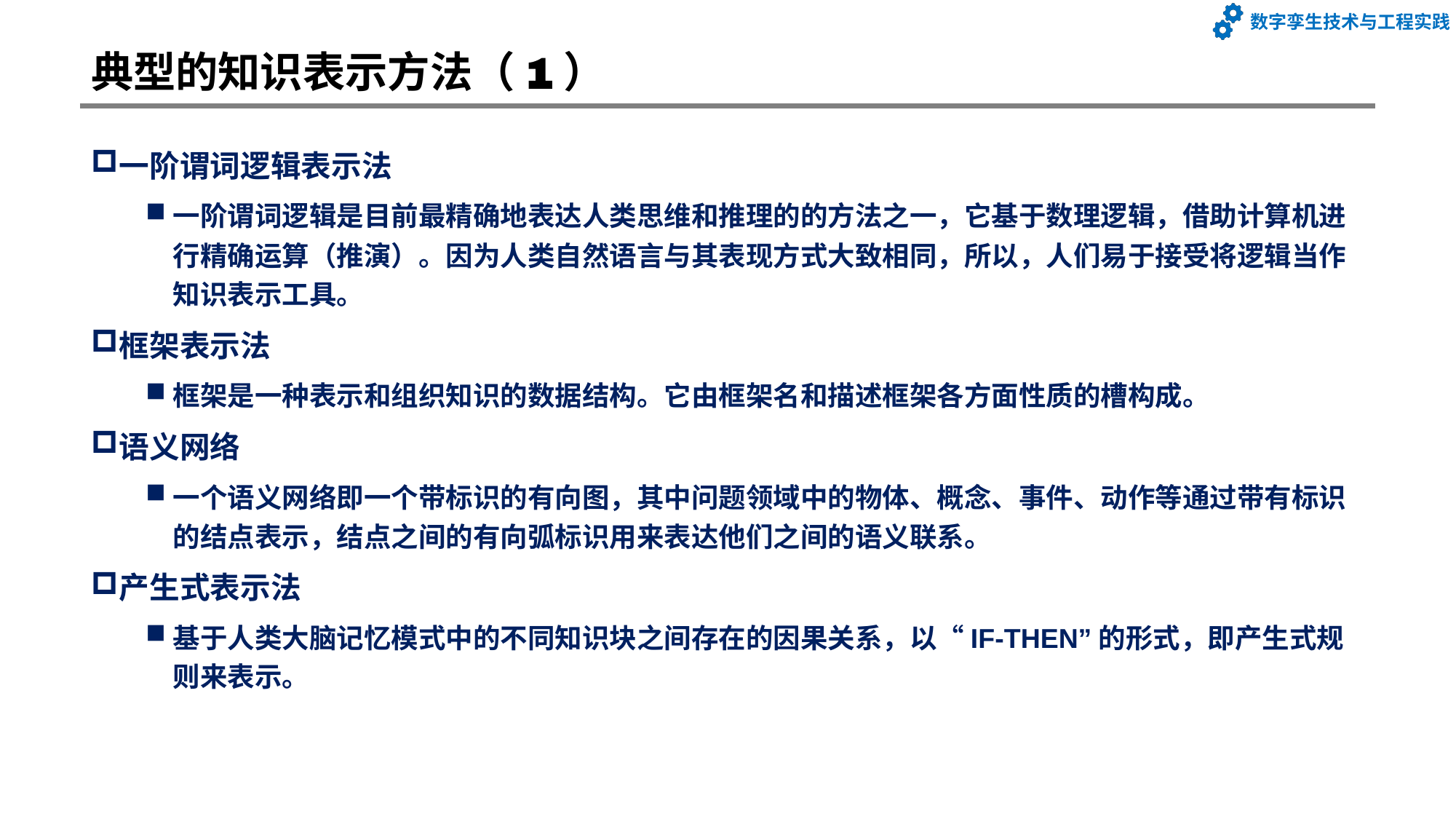

# 典型的知识表示方法（1）
一阶谓词逻辑表示法
一阶谓词逻辑是目前最精确地表达人类思维和推理的的方法之一，它基于数理逻辑，借助计算机进行精确运算（推演）。因为人类自然语言与其表现方式大致相同，所以，人们易于接受将逻辑当作知识表示工具。
框架表示法
框架是一种表示和组织知识的数据结构。它由框架名和描述框架各方面性质的槽构成。
语义网络
一个语义网络即一个带标识的有向图，其中问题领域中的物体、概念、事件、动作等通过带有标识的结点表示，结点之间的有向弧标识用来表达他们之间的语义联系。
产生式表示法
基于人类大脑记忆模式中的不同知识块之间存在的因果关系，以“IF-THEN”的形式，即产生式规则来表示。